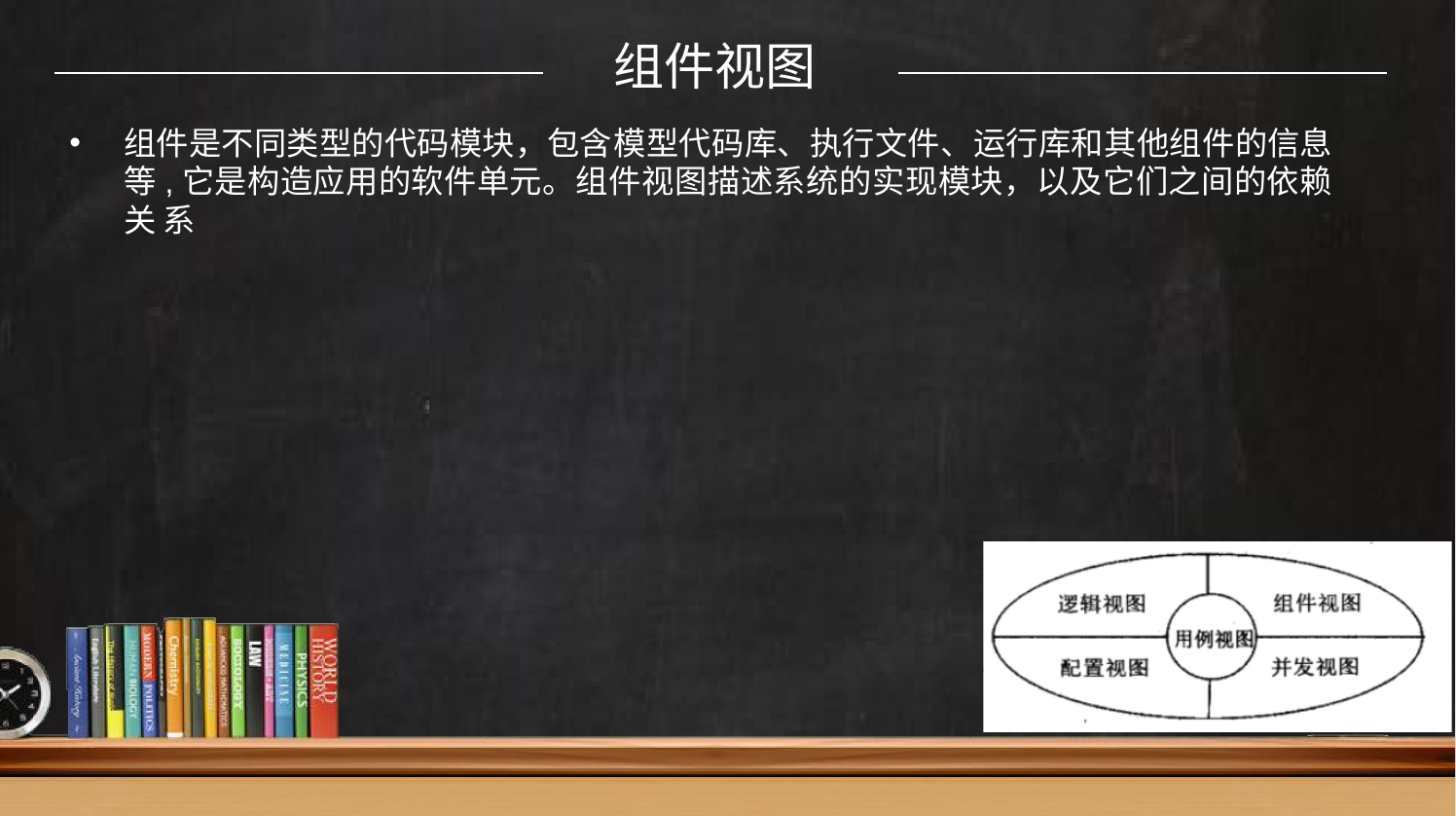

# 组件视图

组件是不同类型的代码模块，包含模型代码库、执行文件、运行库和其他组件的信息 等,它是构造应用的软件单元。组件视图描述系统的实现模块，以及它们之间的依赖关 系